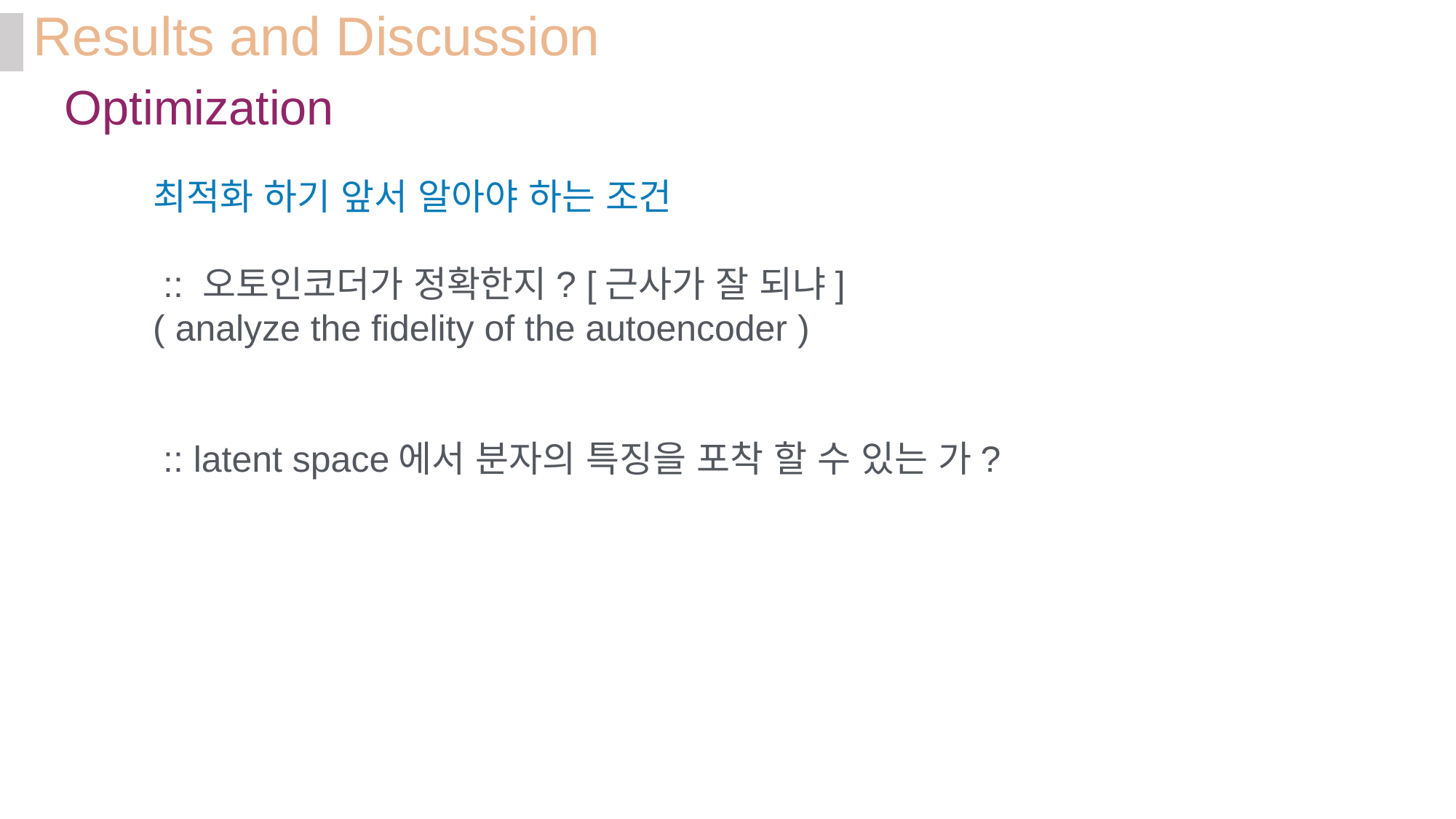

Results and Discussion

Optimization
최적화 하기 앞서 알아야 하는 조건

 :: 오토인코더가 정확한지? [근사가 잘 되냐]
( analyze the fidelity of the autoencoder )

 :: latent space에서 분자의 특징을 포착 할 수 있는 가?